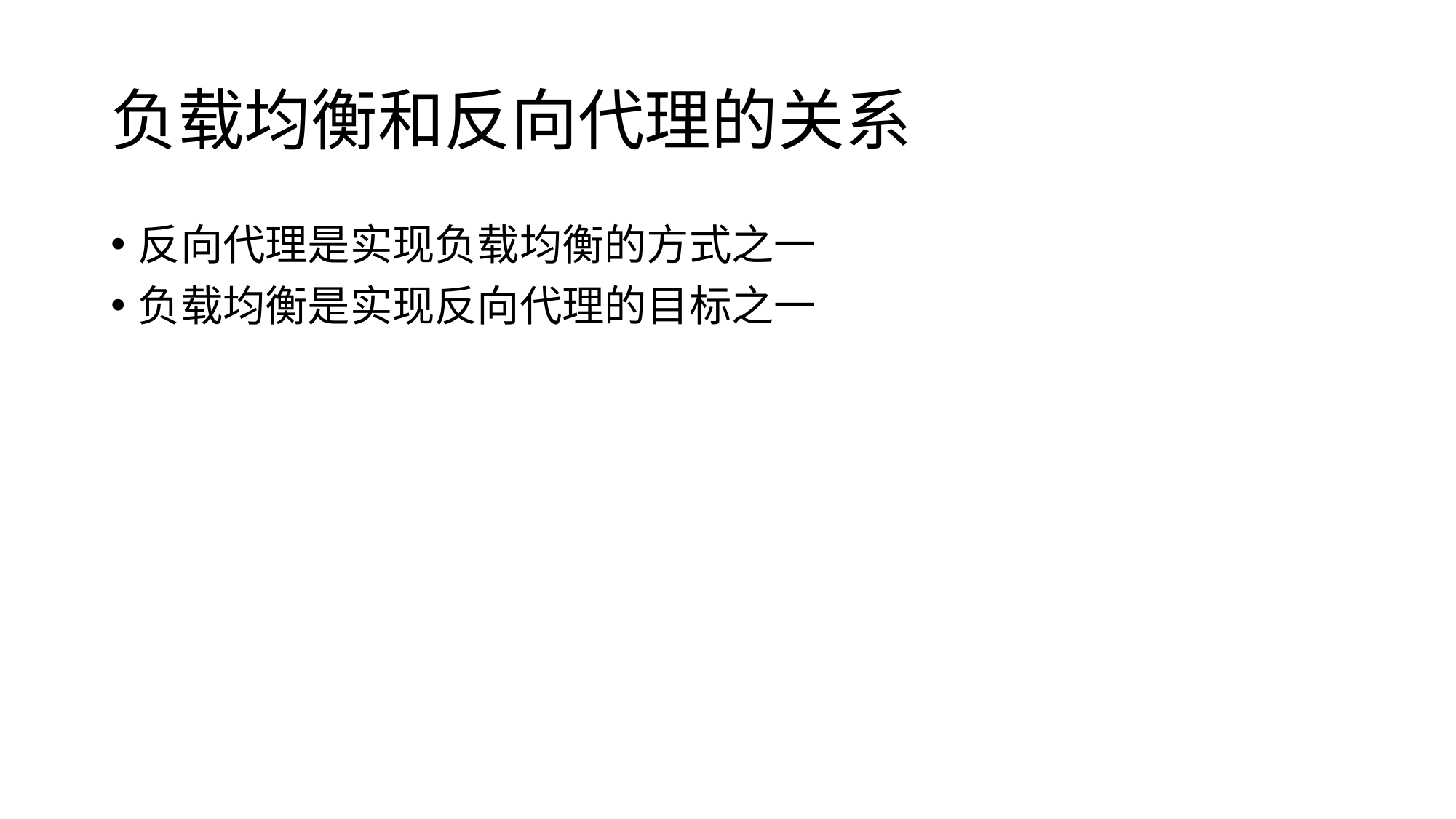

# 负载均衡和反向代理的关系
反向代理是实现负载均衡的方式之一
负载均衡是实现反向代理的目标之一